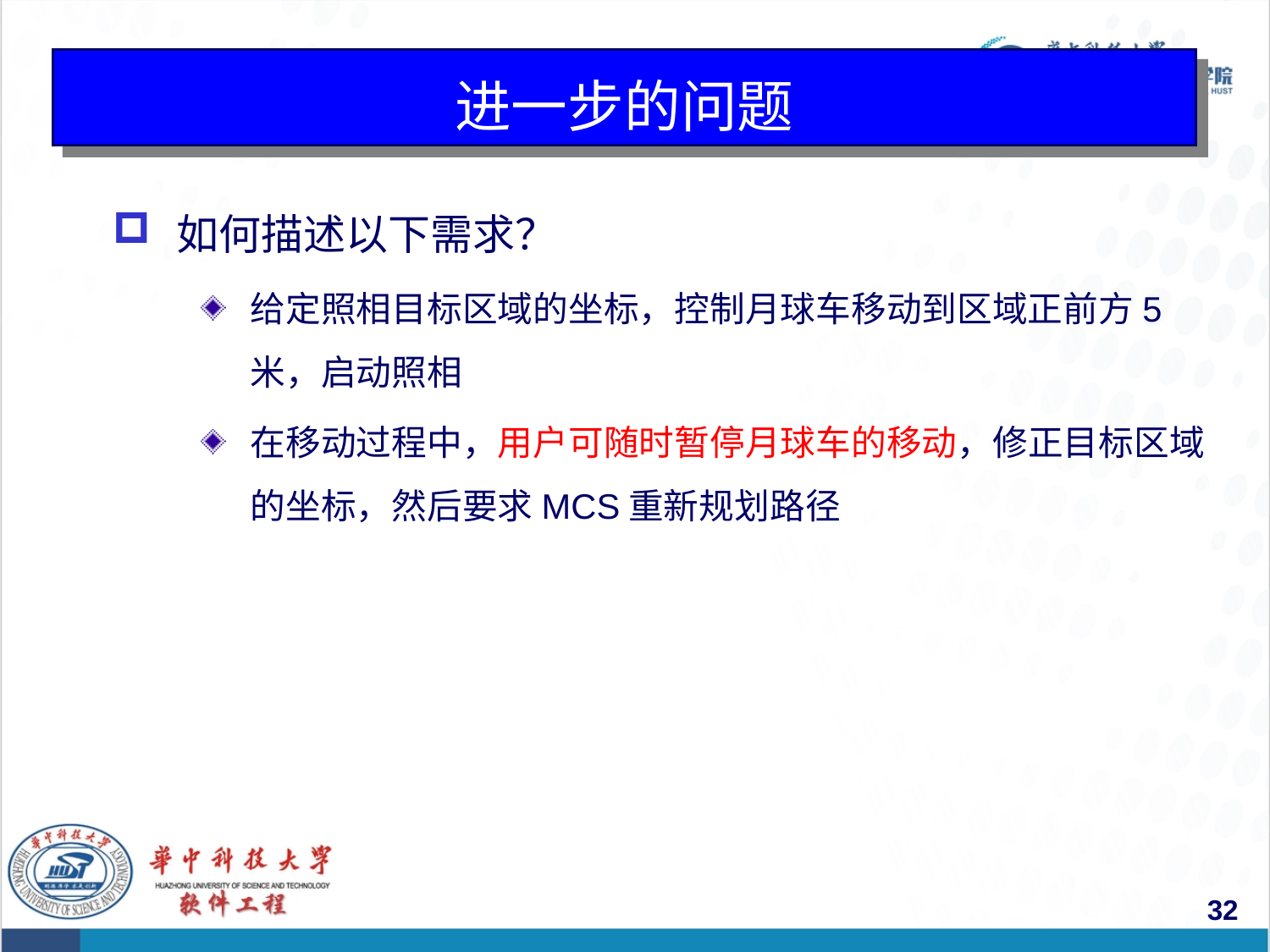

# 进一步的问题
如何描述以下需求？
给定照相目标区域的坐标，控制月球车移动到区域正前方5米，启动照相
在移动过程中，用户可随时暂停月球车的移动，修正目标区域的坐标，然后要求MCS重新规划路径
32